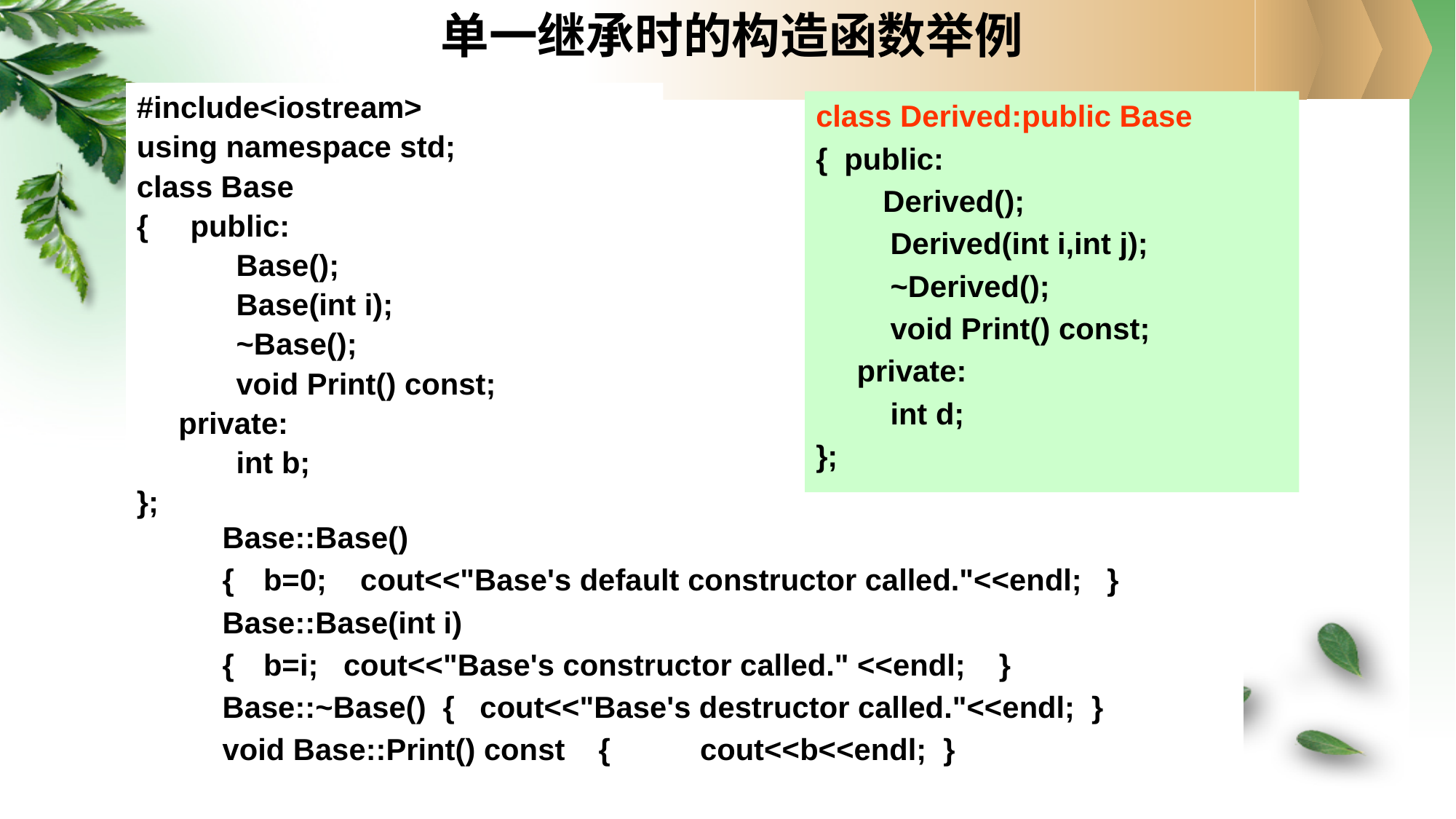

# 单一继承时的构造函数举例
#include<iostream>
using namespace std;
class Base
{     public:
	       Base();
	       Base(int i);
	       ~Base();
	       void Print() const;
     private:
	       int b;
};
class Derived:public Base
{  public:
        Derived();
	    Derived(int i,int j);
	    ~Derived();
	    void Print() const;
	private:
	    int d;
};
Base::Base()
{	b=0;    cout<<"Base's default constructor called."<<endl;   }
Base::Base(int i)
{	b=i;   cout<<"Base's constructor called." <<endl;    }
Base::~Base()  {   cout<<"Base's destructor called."<<endl;  }
void Base::Print() const    {	cout<<b<<endl;  }